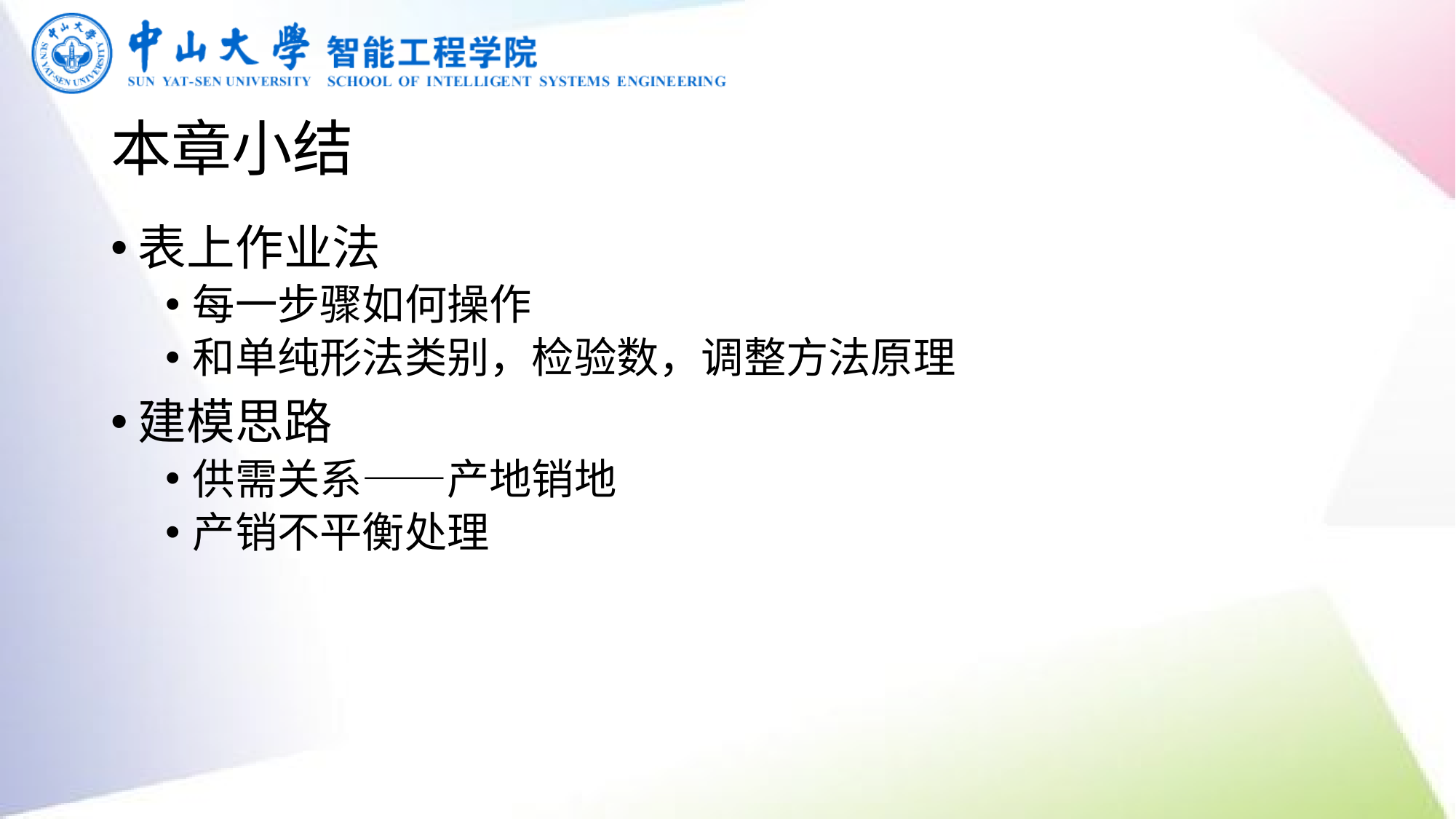

# 本章小结
表上作业法
每一步骤如何操作
和单纯形法类别，检验数，调整方法原理
建模思路
供需关系——产地销地
产销不平衡处理